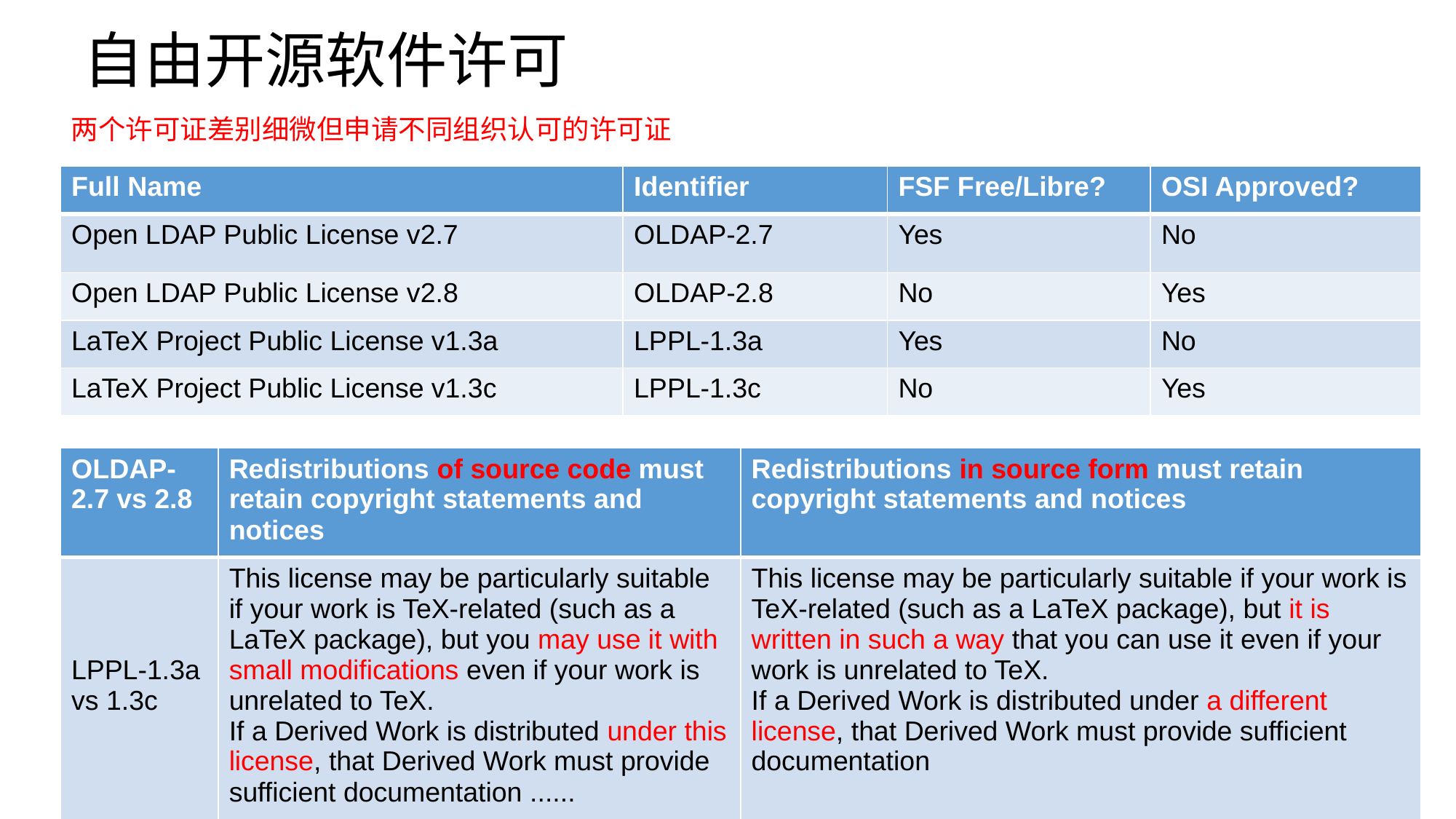

# 自由开源软件许可
两个许可证差别细微但申请不同组织认可的许可证
| Full Name | Identifier | FSF Free/Libre? | OSI Approved? |
| --- | --- | --- | --- |
| Open LDAP Public License v2.7 | OLDAP-2.7 | Yes | No |
| Open LDAP Public License v2.8 | OLDAP-2.8 | No | Yes |
| LaTeX Project Public License v1.3a | LPPL-1.3a | Yes | No |
| LaTeX Project Public License v1.3c | LPPL-1.3c | No | Yes |
| OLDAP-2.7 vs 2.8 | Redistributions of source code must retain copyright statements and notices | Redistributions in source form must retain copyright statements and notices |
| --- | --- | --- |
| LPPL-1.3a vs 1.3c | This license may be particularly suitable if your work is TeX-related (such as a LaTeX package), but you may use it with small modifications even if your work is unrelated to TeX. If a Derived Work is distributed under this license, that Derived Work must provide sufficient documentation ...... | This license may be particularly suitable if your work is TeX-related (such as a LaTeX package), but it is written in such a way that you can use it even if your work is unrelated to TeX. If a Derived Work is distributed under a different license, that Derived Work must provide sufficient documentation |